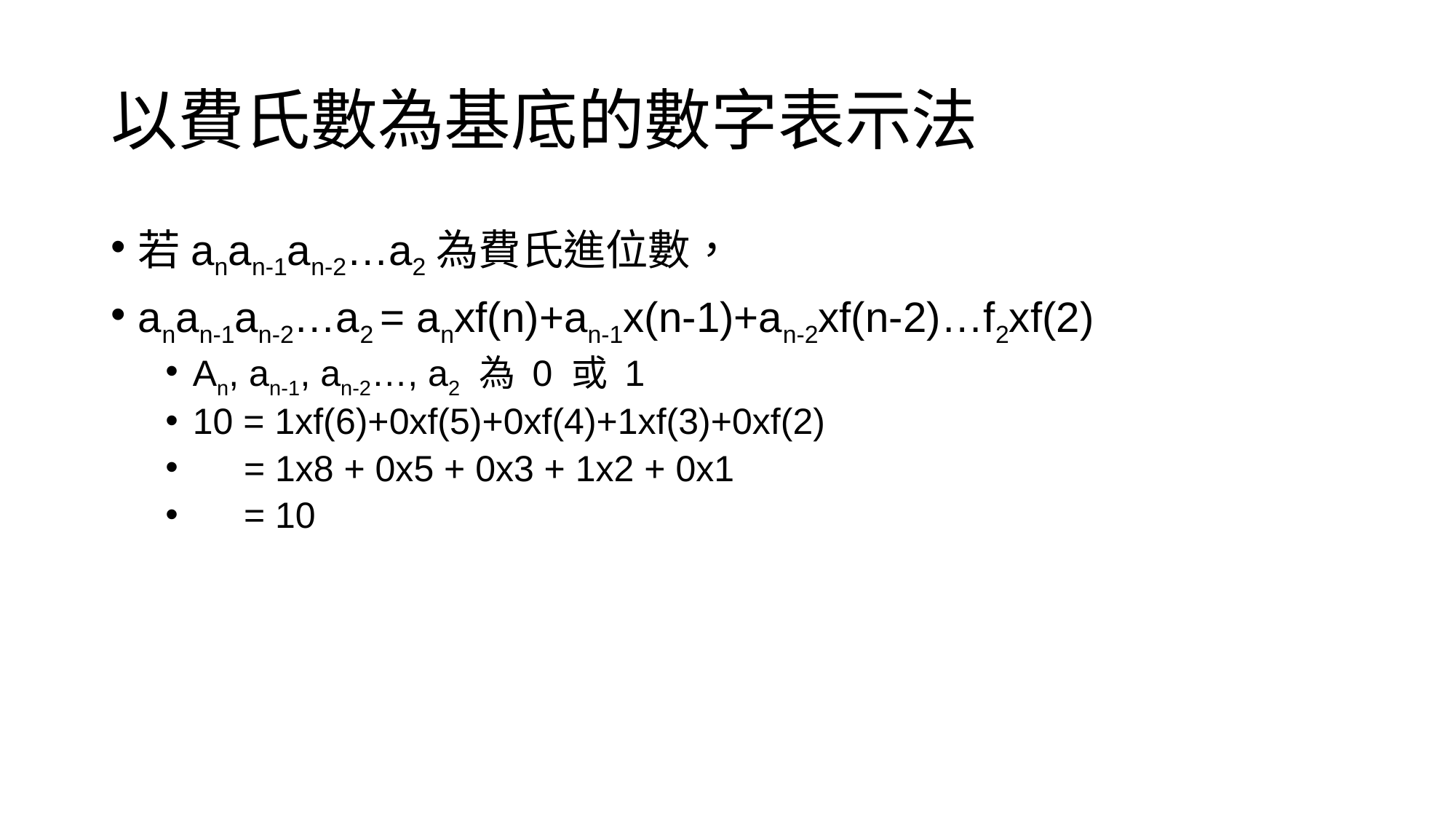

# 以費氏數為基底的數字表示法
若anan-1an-2…a2為費氏進位數，
anan-1an-2…a2 = anxf(n)+an-1x(n-1)+an-2xf(n-2)…f2xf(2)
An, an-1, an-2…, a2 為 0 或 1
10 = 1xf(6)+0xf(5)+0xf(4)+1xf(3)+0xf(2)
     = 1x8 + 0x5 + 0x3 + 1x2 + 0x1
     = 10